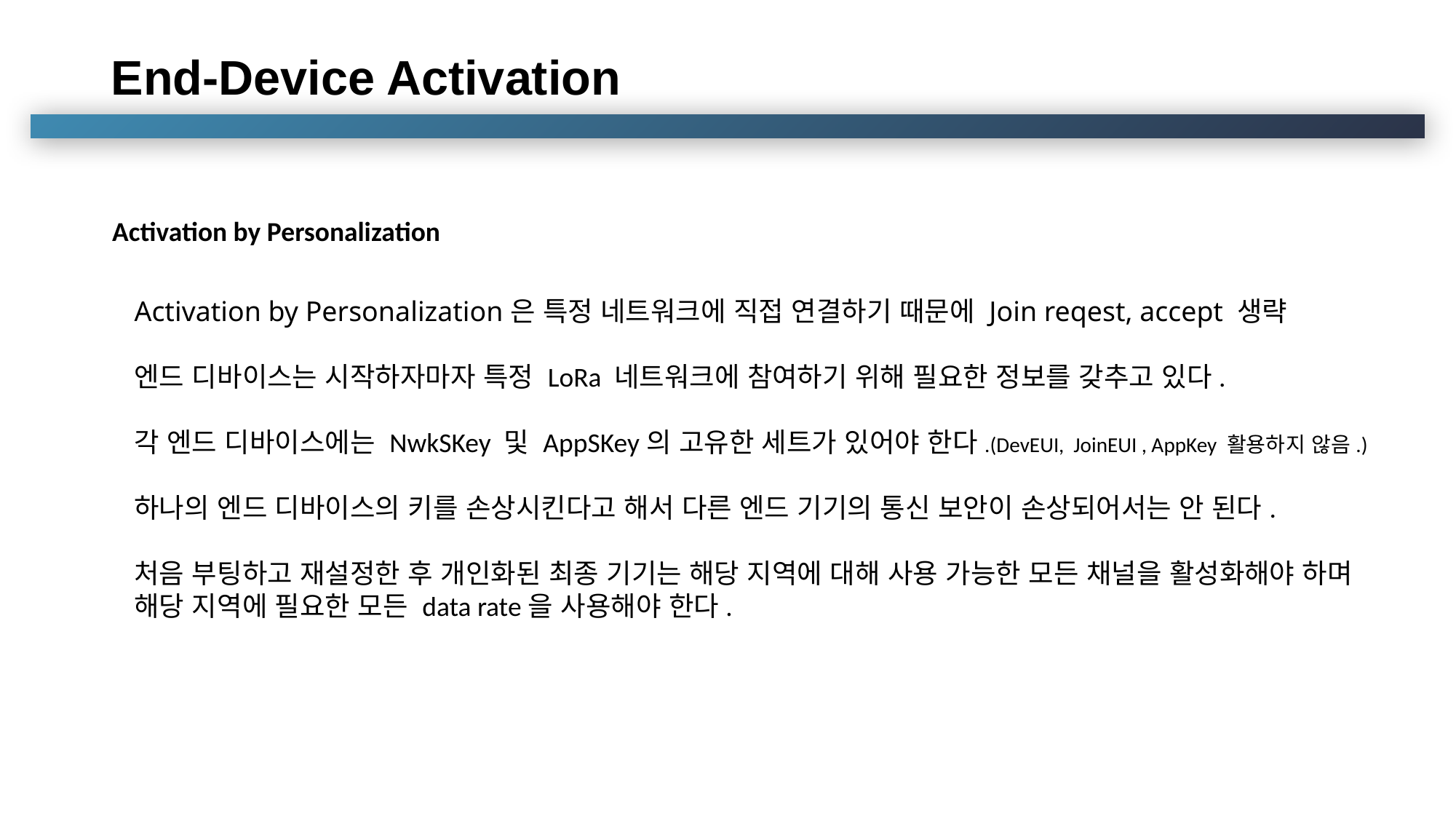

End-Device Activation

Activation by Personalization
Activation by Personalization은 특정 네트워크에 직접 연결하기 때문에 Join reqest, accept 생략

엔드 디바이스는 시작하자마자 특정 LoRa 네트워크에 참여하기 위해 필요한 정보를 갖추고 있다.

각 엔드 디바이스에는 NwkSKey 및 AppSKey의 고유한 세트가 있어야 한다.(DevEUI,  JoinEUI , AppKey 활용하지 않음.)

하나의 엔드 디바이스의 키를 손상시킨다고 해서 다른 엔드 기기의 통신 보안이 손상되어서는 안 된다.

처음 부팅하고 재설정한 후 개인화된 최종 기기는 해당 지역에 대해 사용 가능한 모든 채널을 활성화해야 하며 해당 지역에 필요한 모든 data rate을 사용해야 한다.